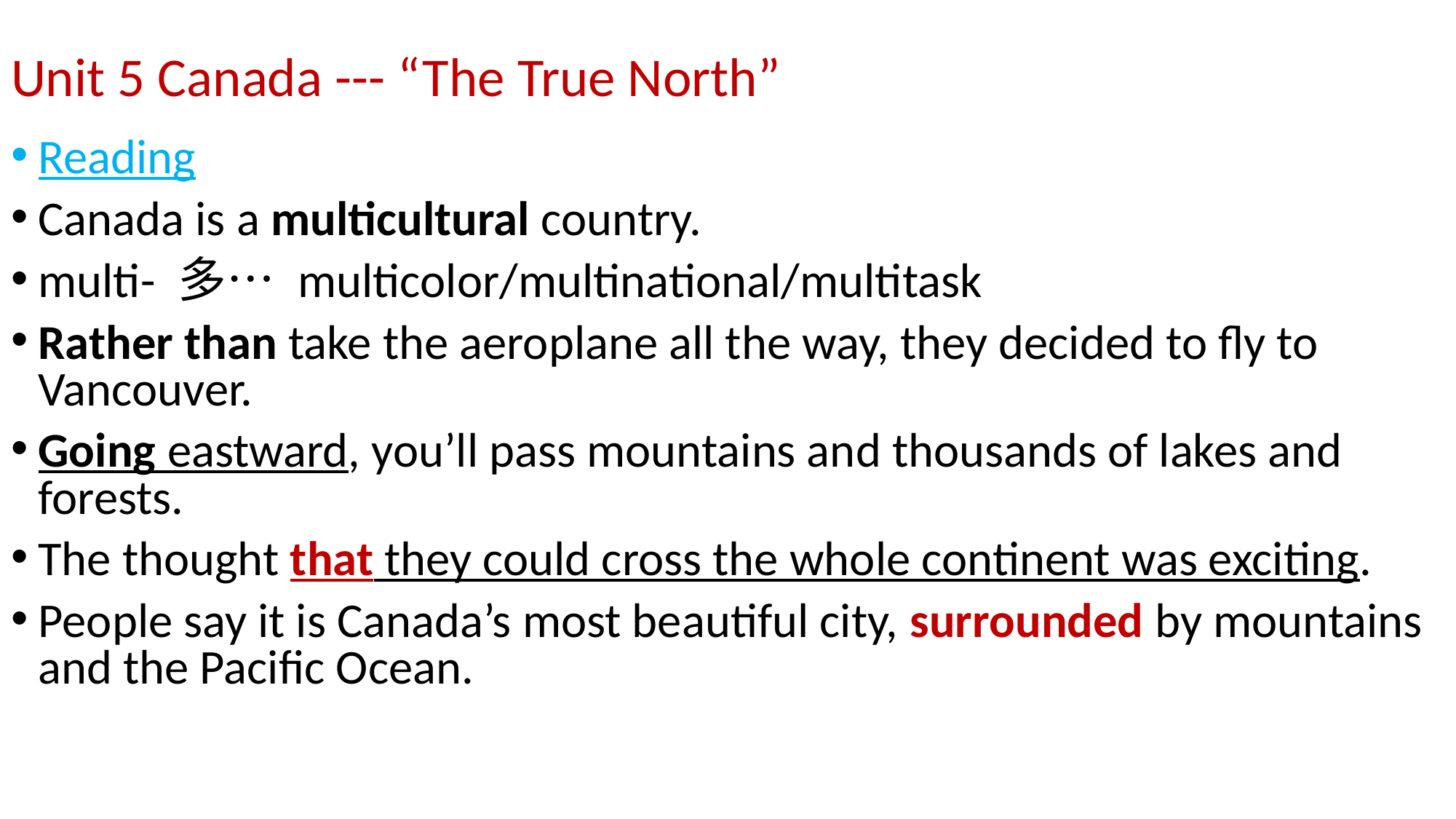

# Unit 5 Canada --- “The True North”
Reading
Canada is a multicultural country.
multi- 多… multicolor/multinational/multitask
Rather than take the aeroplane all the way, they decided to fly to Vancouver.
Going eastward, you’ll pass mountains and thousands of lakes and forests.
The thought that they could cross the whole continent was exciting.
People say it is Canada’s most beautiful city, surrounded by mountains and the Pacific Ocean.